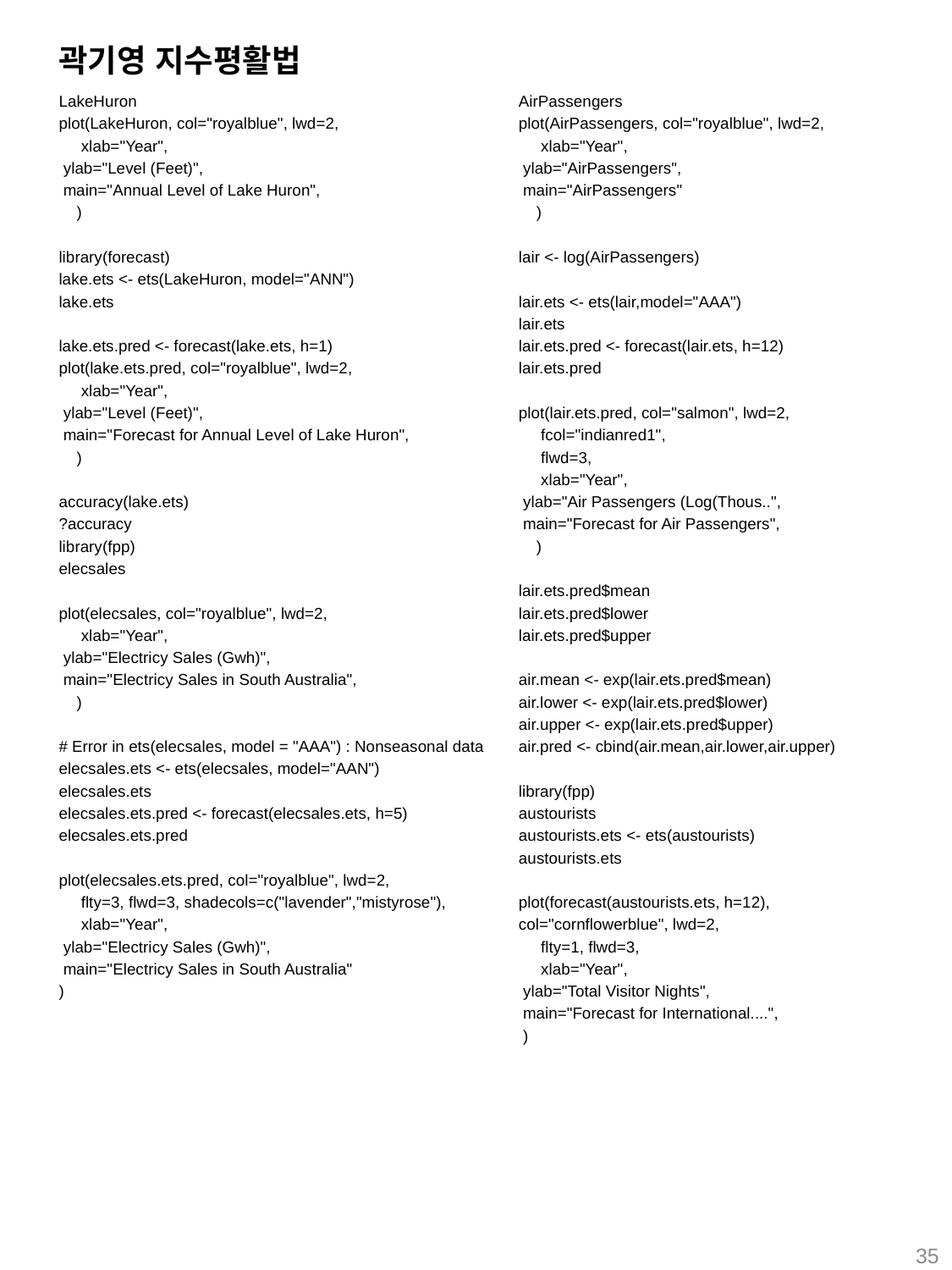

# 곽기영 지수평활법
LakeHuron
plot(LakeHuron, col="royalblue", lwd=2,
     xlab="Year",
 ylab="Level (Feet)",
 main="Annual Level of Lake Huron",
    )

library(forecast)
lake.ets <- ets(LakeHuron, model="ANN")
lake.ets

lake.ets.pred <- forecast(lake.ets, h=1)
plot(lake.ets.pred, col="royalblue", lwd=2,
     xlab="Year",
 ylab="Level (Feet)",
 main="Forecast for Annual Level of Lake Huron",
    )

accuracy(lake.ets)
?accuracy
library(fpp)
elecsales

plot(elecsales, col="royalblue", lwd=2,
     xlab="Year",
 ylab="Electricy Sales (Gwh)",
 main="Electricy Sales in South Australia",
    )

# Error in ets(elecsales, model = "AAA") : Nonseasonal data
elecsales.ets <- ets(elecsales, model="AAN")
elecsales.ets
elecsales.ets.pred <- forecast(elecsales.ets, h=5)
elecsales.ets.pred

plot(elecsales.ets.pred, col="royalblue", lwd=2,
     flty=3, flwd=3, shadecols=c("lavender","mistyrose"),
     xlab="Year",
 ylab="Electricy Sales (Gwh)",
 main="Electricy Sales in South Australia"
)
AirPassengers
plot(AirPassengers, col="royalblue", lwd=2,
     xlab="Year",
 ylab="AirPassengers",
 main="AirPassengers"
    )

lair <- log(AirPassengers)

lair.ets <- ets(lair,model="AAA")
lair.ets
lair.ets.pred <- forecast(lair.ets, h=12)
lair.ets.pred

plot(lair.ets.pred, col="salmon", lwd=2,
     fcol="indianred1",
     flwd=3,
     xlab="Year",
 ylab="Air Passengers (Log(Thous..",
 main="Forecast for Air Passengers",
    )

lair.ets.pred$mean
lair.ets.pred$lower
lair.ets.pred$upper

air.mean <- exp(lair.ets.pred$mean)
air.lower <- exp(lair.ets.pred$lower)
air.upper <- exp(lair.ets.pred$upper)
air.pred <- cbind(air.mean,air.lower,air.upper)

library(fpp)
austourists
austourists.ets <- ets(austourists)
austourists.ets

plot(forecast(austourists.ets, h=12),
col="cornflowerblue", lwd=2,
     flty=1, flwd=3,
     xlab="Year",
 ylab="Total Visitor Nights",
 main="Forecast for International....",
 )
35